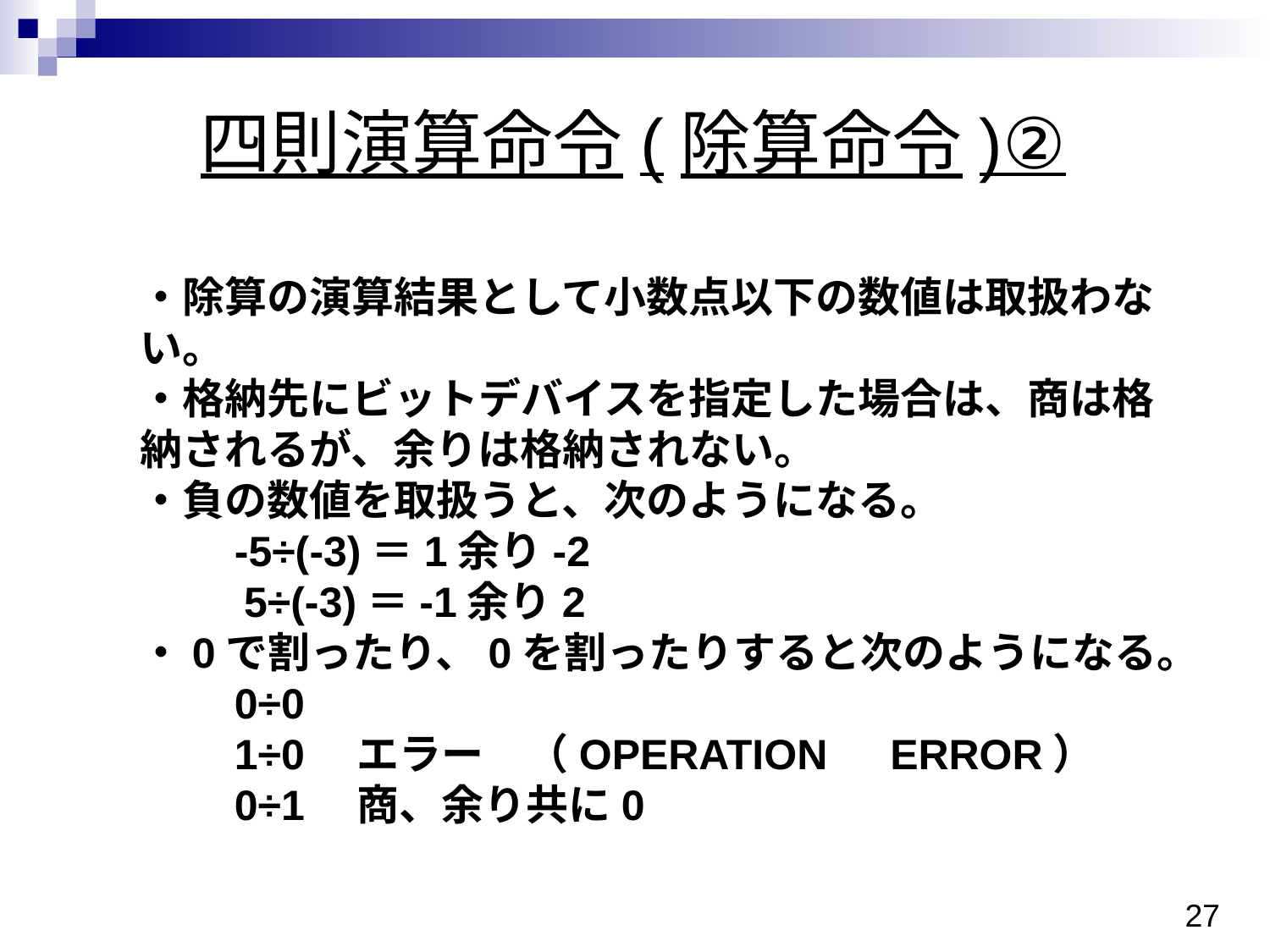

四則演算命令(除算命令)②
・除算の演算結果として小数点以下の数値は取扱わない。
・格納先にビットデバイスを指定した場合は、商は格納されるが、余りは格納されない。
・負の数値を取扱うと、次のようになる。
　　-5÷(-3)＝1余り-2
　　 5÷(-3)＝-1余り2
・0で割ったり、0を割ったりすると次のようになる。
　　0÷0
　　1÷0　エラー　（OPERATION　ERROR）
　　0÷1　商、余り共に0

27